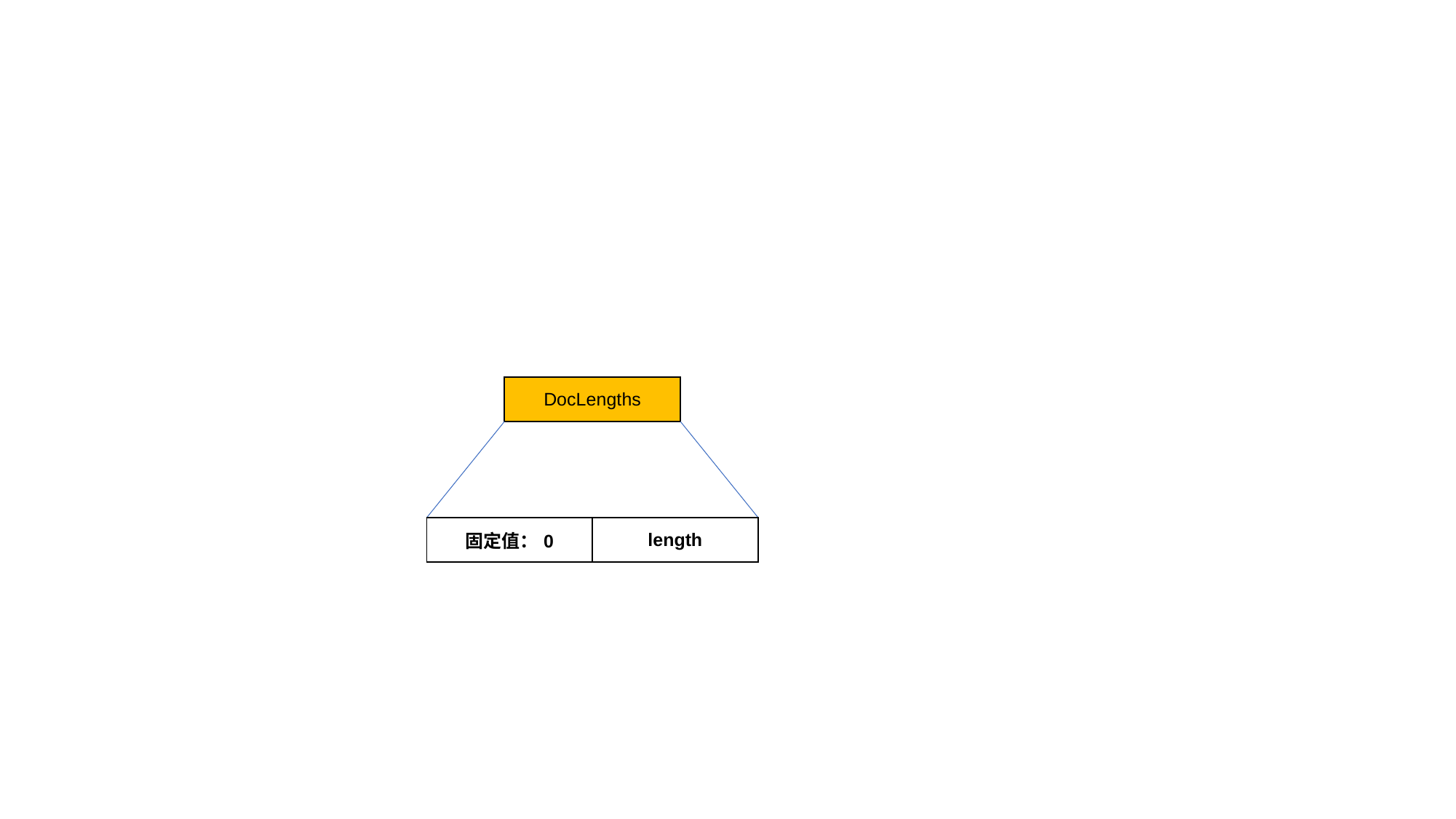

| DocLengths |
| --- |
| 固定值：0 | length |
| --- | --- |